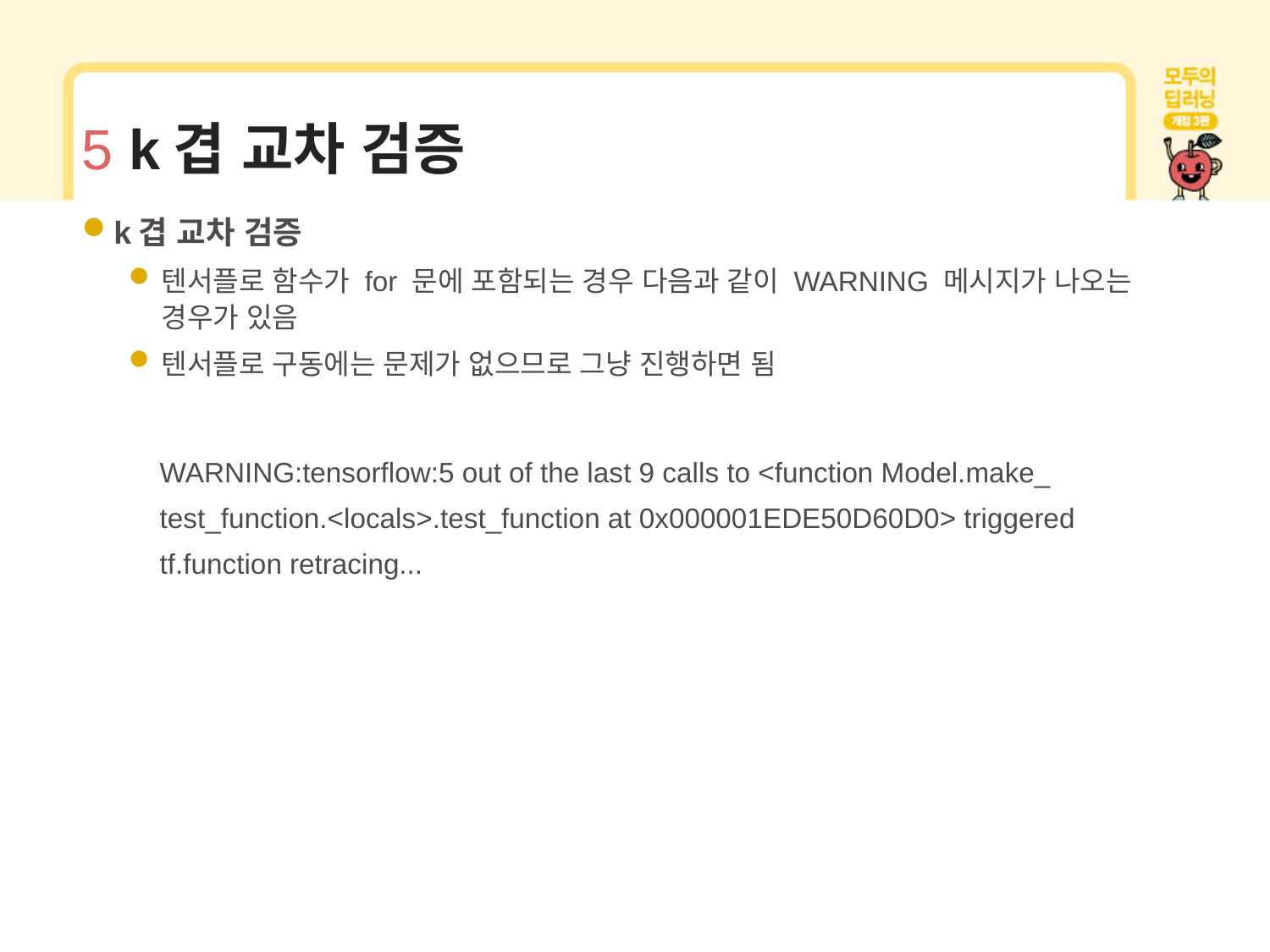

# 5 k겹 교차 검증
k겹 교차 검증
텐서플로 함수가 for 문에 포함되는 경우 다음과 같이 WARNING 메시지가 나오는 경우가 있음
텐서플로 구동에는 문제가 없으므로 그냥 진행하면 됨

    WARNING:tensorflow:5 out of the last 9 calls to <function Model.make_
    test_function.<locals>.test_function at 0x000001EDE50D60D0> triggered
    tf.function retracing...